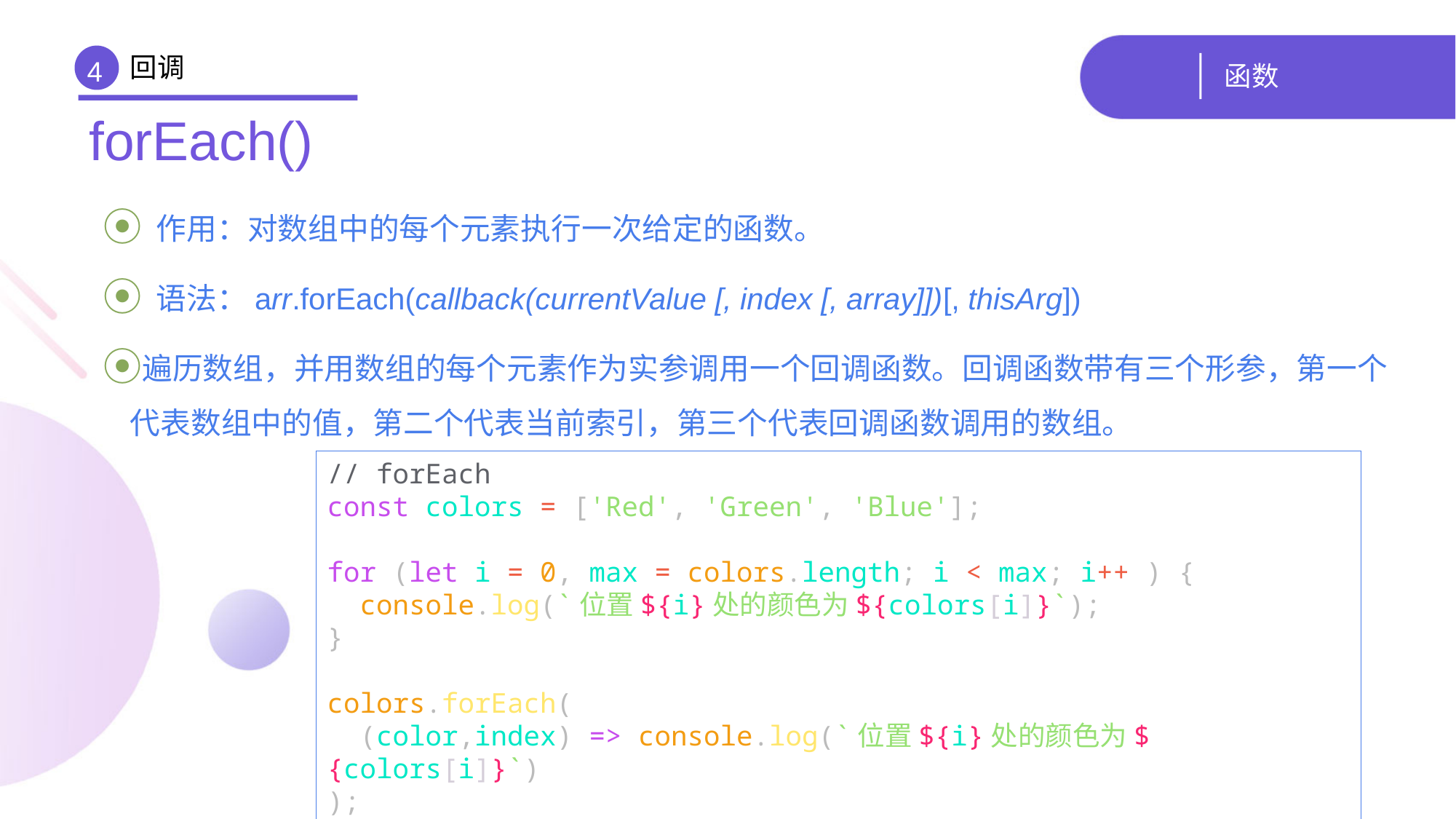

回调
# 函数
4
forEach()
 作用：对数组中的每个元素执行一次给定的函数。
 语法：arr.forEach(callback(currentValue [, index [, array]])[, thisArg])
遍历数组，并用数组的每个元素作为实参调用一个回调函数。回调函数带有三个形参，第一个代表数组中的值，第二个代表当前索引，第三个代表回调函数调用的数组。
// forEach
const colors = ['Red', 'Green', 'Blue'];
for (let i = 0, max = colors.length; i < max; i++ ) {
  console.log(`位置${i}处的颜色为${colors[i]}`);
}
colors.forEach(
  (color,index) => console.log(`位置${i}处的颜色为${colors[i]}`)
);